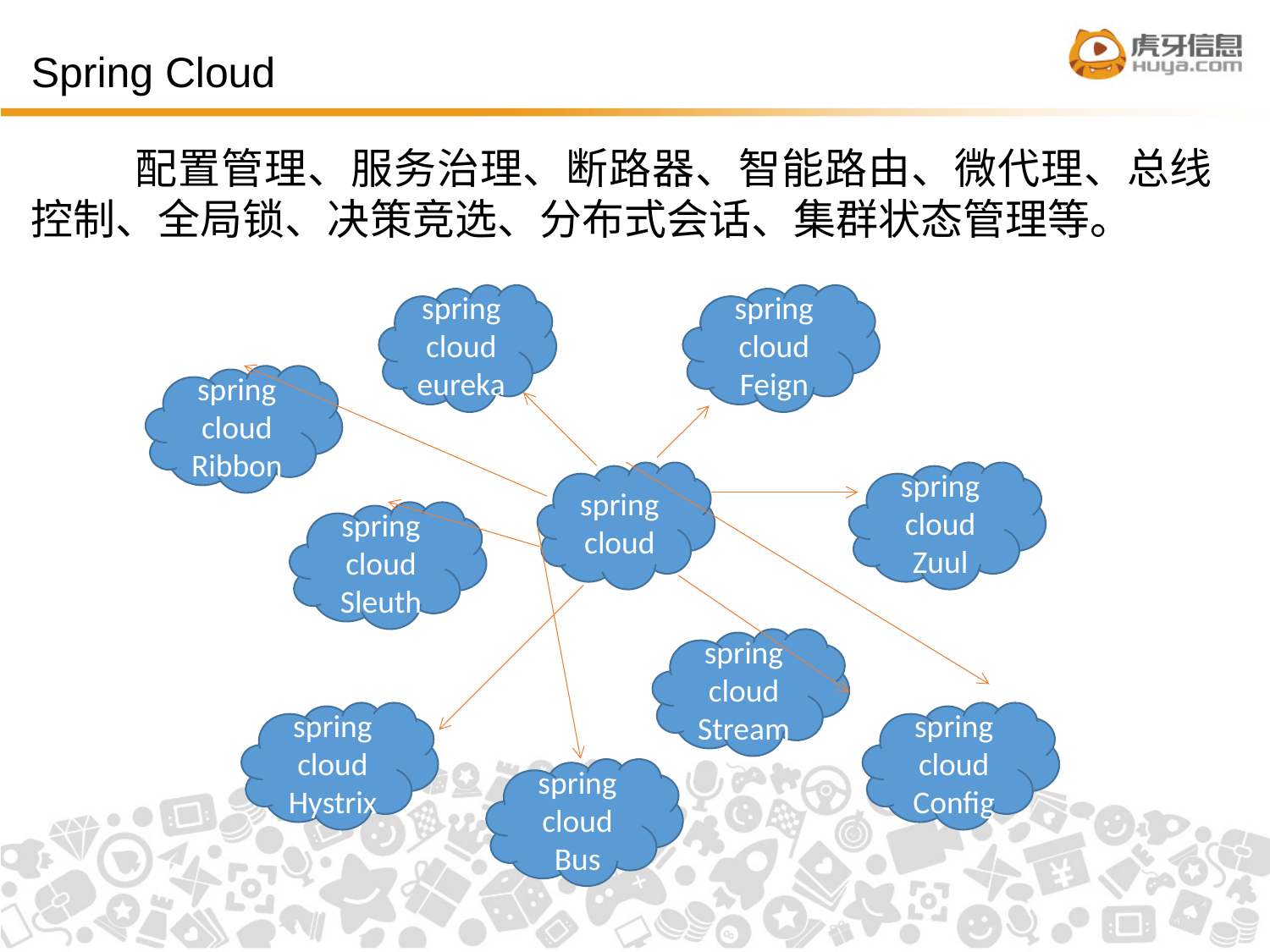

Spring Cloud
         配置管理、服务治理、断路器、智能路由、微代理、总线控制、全局锁、决策竞选、分布式会话、集群状态管理等。

spring cloud eureka
spring cloud Feign
spring cloud Ribbon
spring cloud
spring cloud Zuul
spring cloud Sleuth
spring cloud Stream
spring cloud Hystrix
spring cloud Config
spring cloud Bus